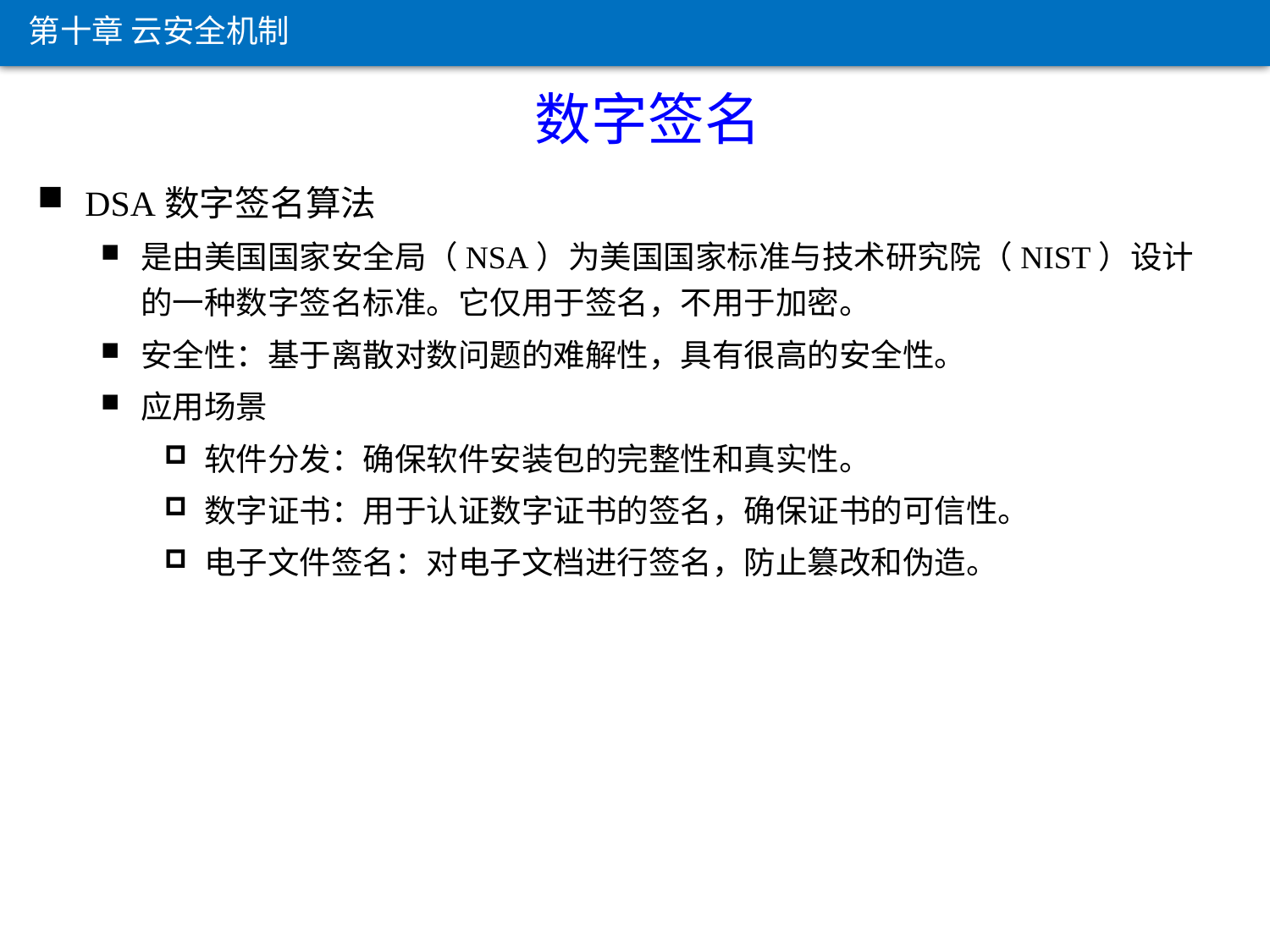

第十章 云安全机制
 数字签名
DSA数字签名算法
是由美国国家安全局（NSA）为美国国家标准与技术研究院（NIST）设计的一种数字签名标准。它仅用于签名，不用于加密。
安全性：基于离散对数问题的难解性，具有很高的安全性。
应用场景
软件分发：确保软件安装包的完整性和真实性。
数字证书：用于认证数字证书的签名，确保证书的可信性。
电子文件签名：对电子文档进行签名，防止篡改和伪造。

49